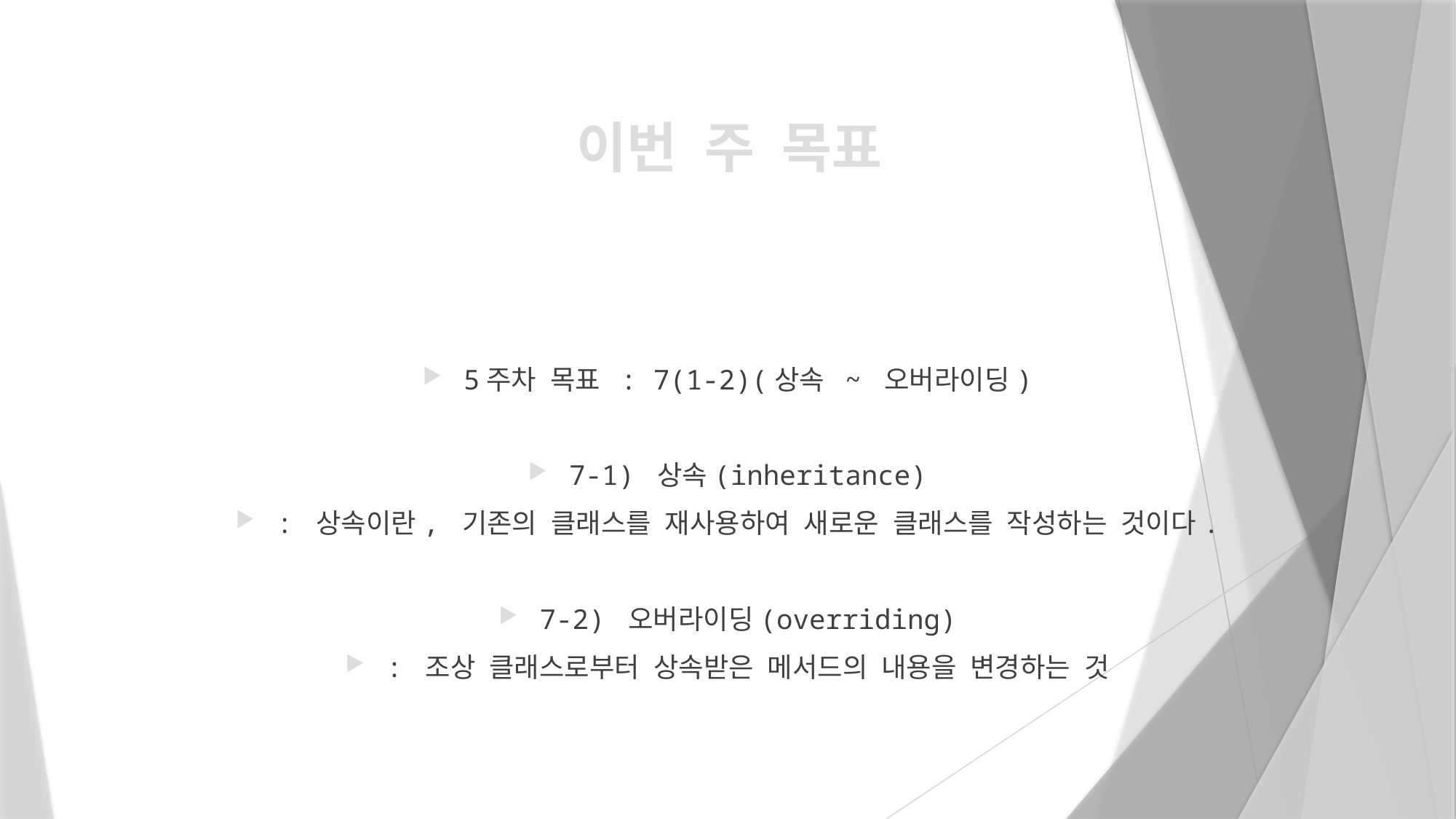

# 이번 주 목표

5주차 목표 : 7(1-2)(상속 ~ 오버라이딩)

7-1) 상속(inheritance)
: 상속이란, 기존의 클래스를 재사용하여 새로운 클래스를 작성하는 것이다.

7-2) 오버라이딩(overriding)
: 조상 클래스로부터 상속받은 메서드의 내용을 변경하는 것